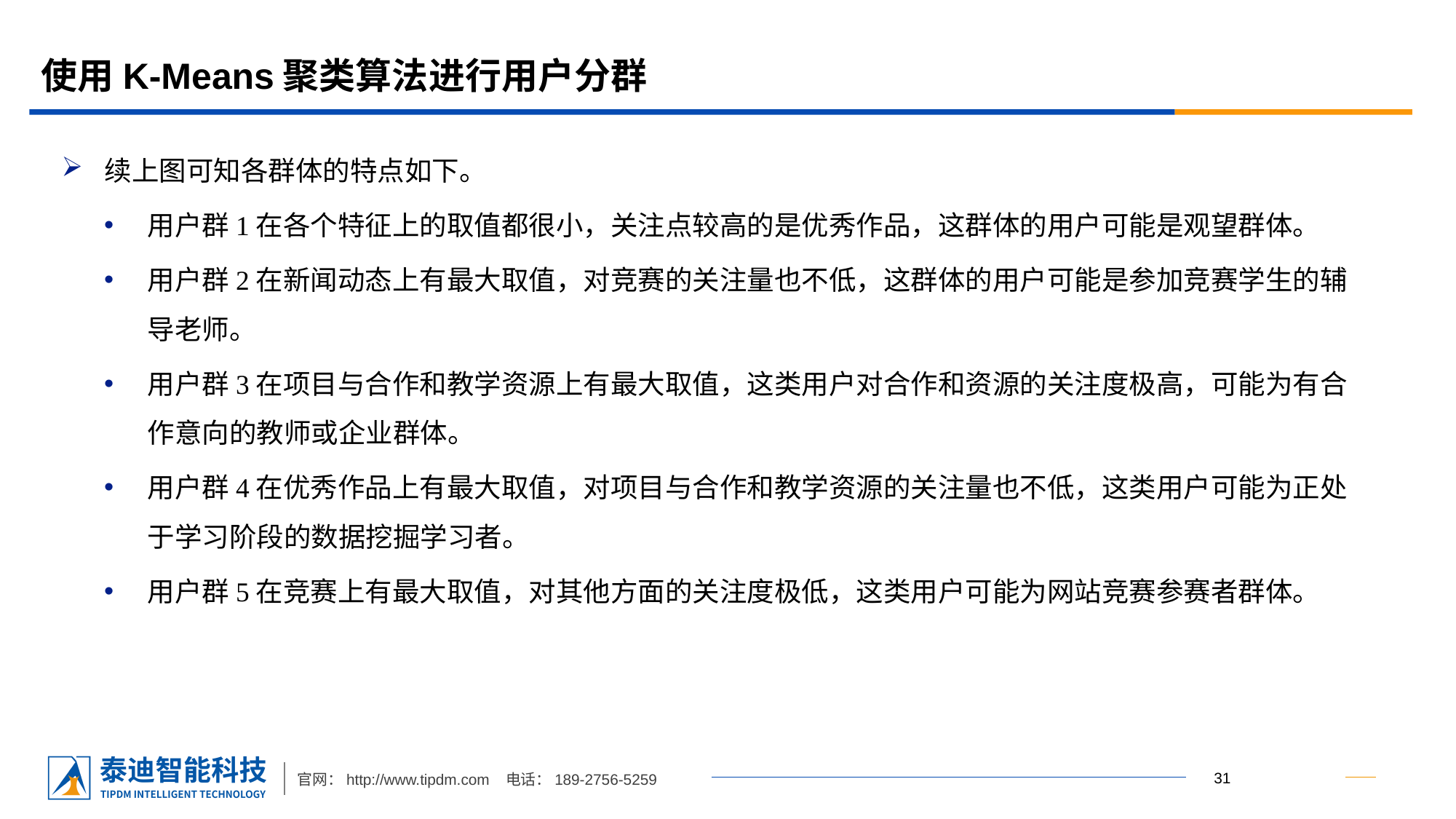

# 使用K-Means聚类算法进行用户分群
续上图可知各群体的特点如下。
用户群1在各个特征上的取值都很小，关注点较高的是优秀作品，这群体的用户可能是观望群体。
用户群2在新闻动态上有最大取值，对竞赛的关注量也不低，这群体的用户可能是参加竞赛学生的辅导老师。
用户群3在项目与合作和教学资源上有最大取值，这类用户对合作和资源的关注度极高，可能为有合作意向的教师或企业群体。
用户群4在优秀作品上有最大取值，对项目与合作和教学资源的关注量也不低，这类用户可能为正处于学习阶段的数据挖掘学习者。
用户群5在竞赛上有最大取值，对其他方面的关注度极低，这类用户可能为网站竞赛参赛者群体。